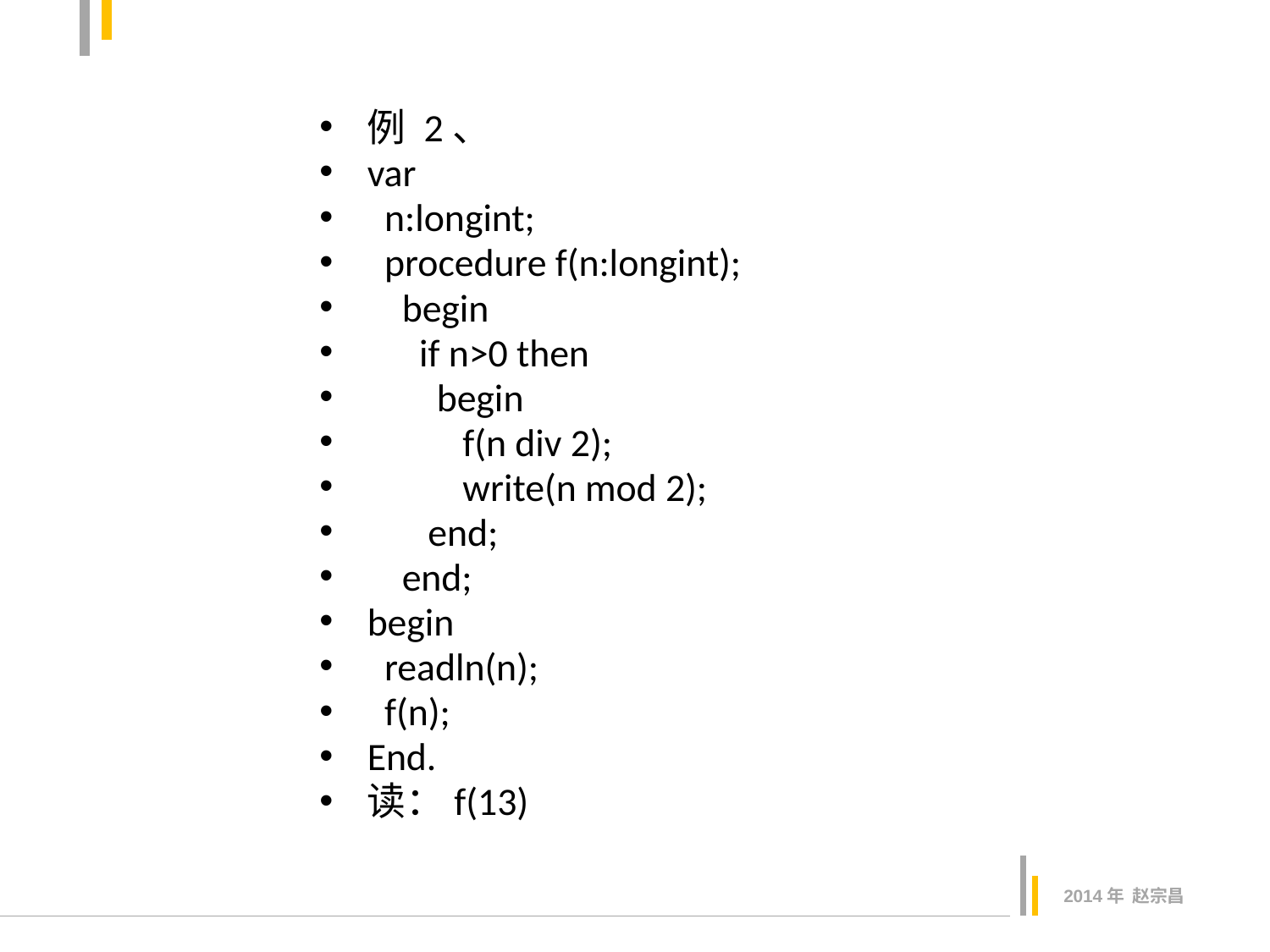

例 2、
var
  n:longint;
  procedure f(n:longint);
    begin
      if n>0 then
        begin
           f(n div 2);
           write(n mod 2);
       end;
    end;
begin
  readln(n);
  f(n);
End.
读：f(13)